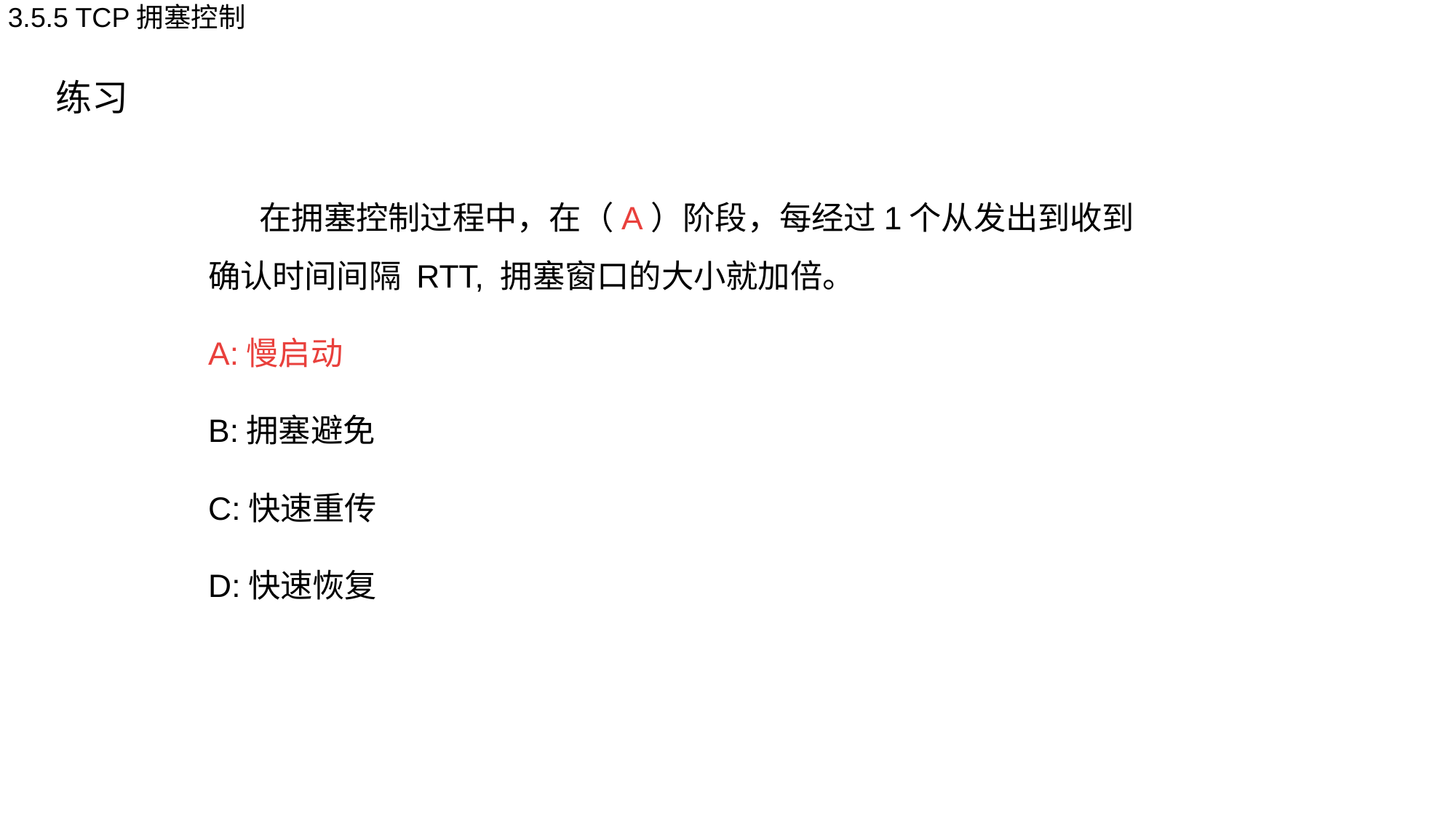

3.5.5 TCP拥塞控制
练习
      在拥塞控制过程中，在（A）阶段，每经过1个从发出到收到确认时间间隔 RTT, 拥塞窗口的大小就加倍。

A:慢启动

B:拥塞避免

C:快速重传

D:快速恢复